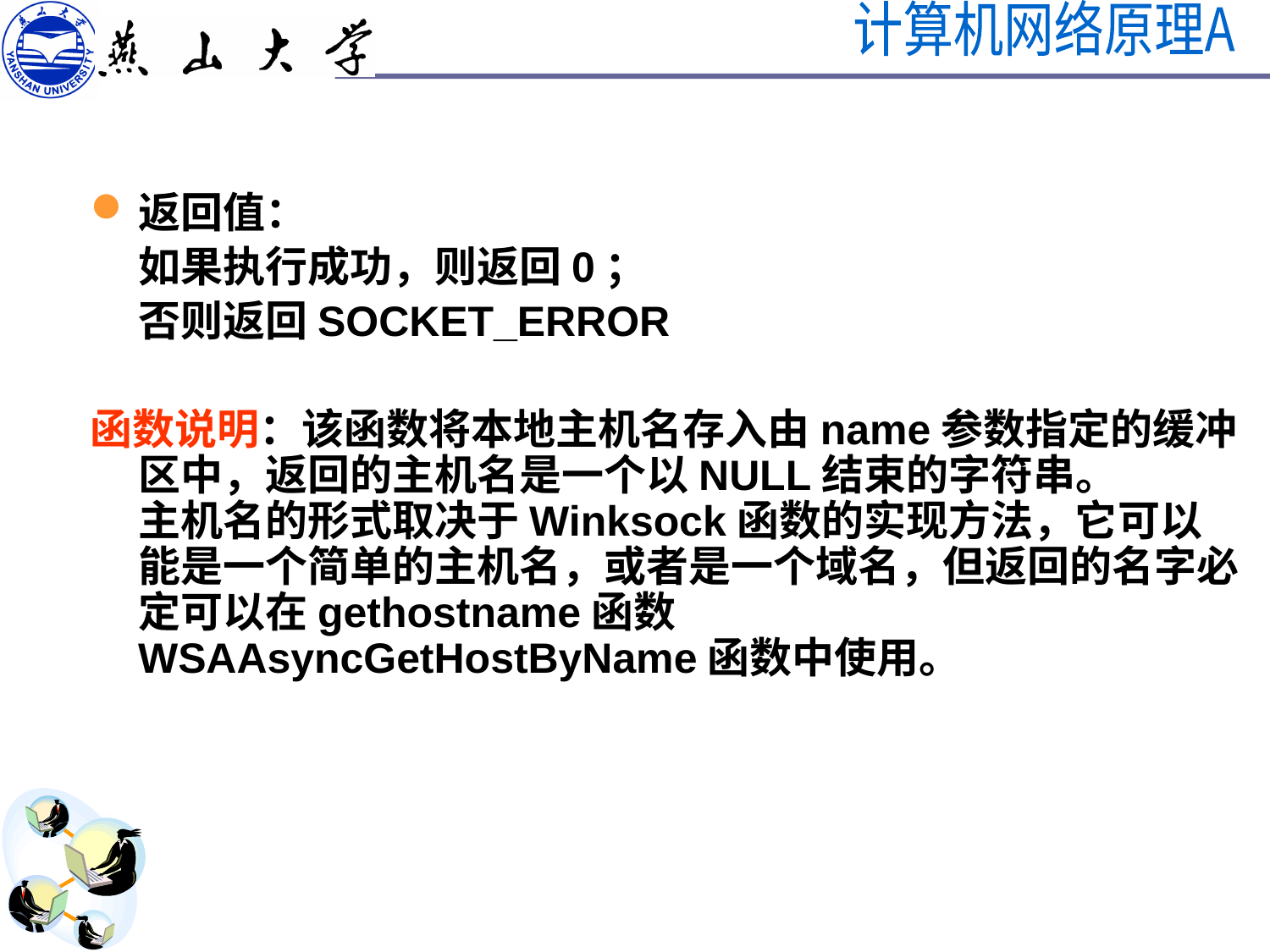

返回值：
	如果执行成功，则返回0；
	否则返回SOCKET_ERROR

函数说明：该函数将本地主机名存入由name参数指定的缓冲区中，返回的主机名是一个以NULL结束的字符串。
主机名的形式取决于Winksock函数的实现方法，它可以能是一个简单的主机名，或者是一个域名，但返回的名字必定可以在gethostname函数WSAAsyncGetHostByName函数中使用。

95